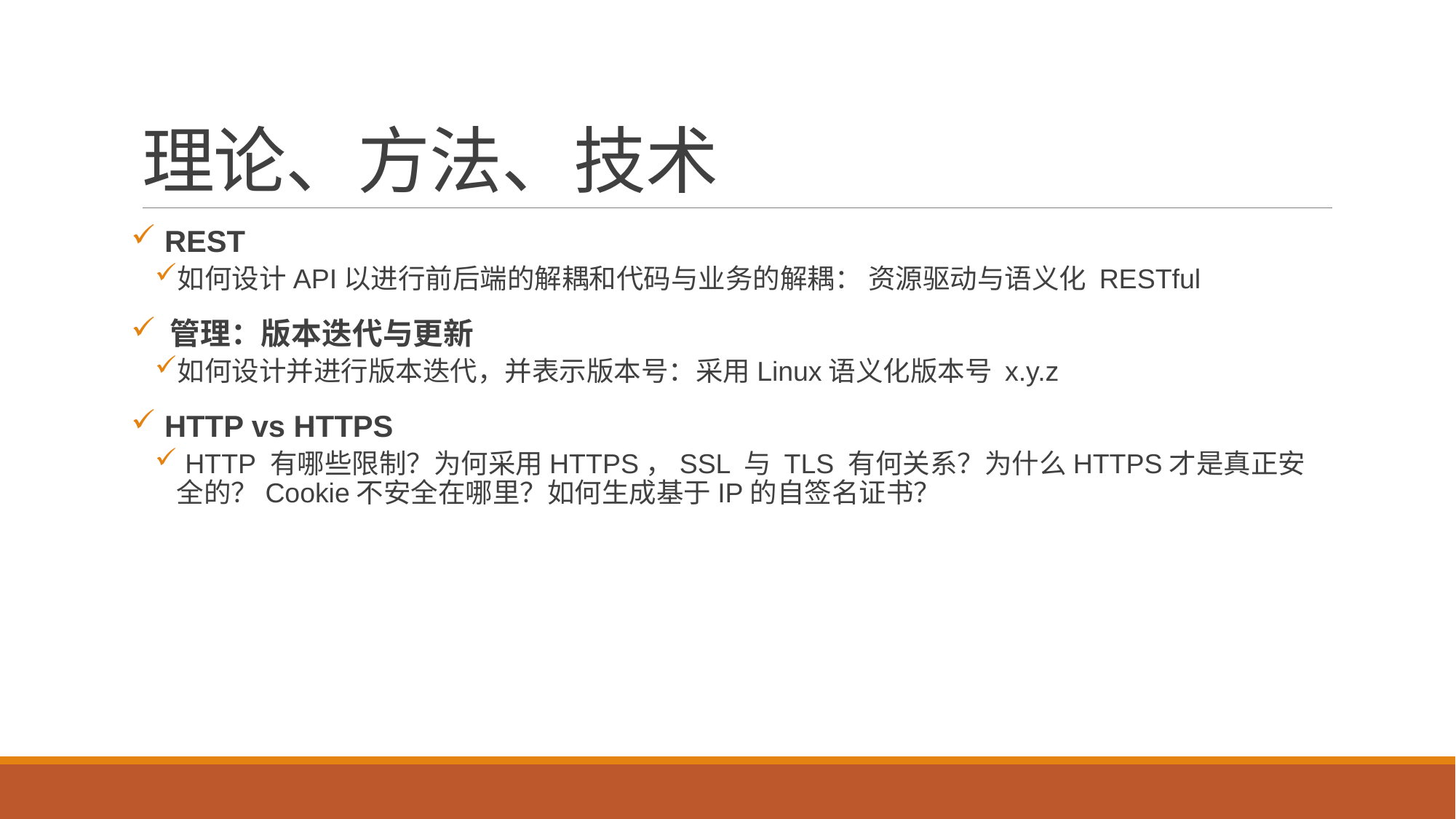

# 理论、方法、技术
 REST
如何设计API以进行前后端的解耦和代码与业务的解耦： 资源驱动与语义化 RESTful
 管理：版本迭代与更新
如何设计并进行版本迭代，并表示版本号：采用Linux语义化版本号 x.y.z
 HTTP vs HTTPS
 HTTP 有哪些限制？为何采用HTTPS，SSL 与 TLS 有何关系？为什么HTTPS才是真正安全的？Cookie不安全在哪里？如何生成基于IP的自签名证书？